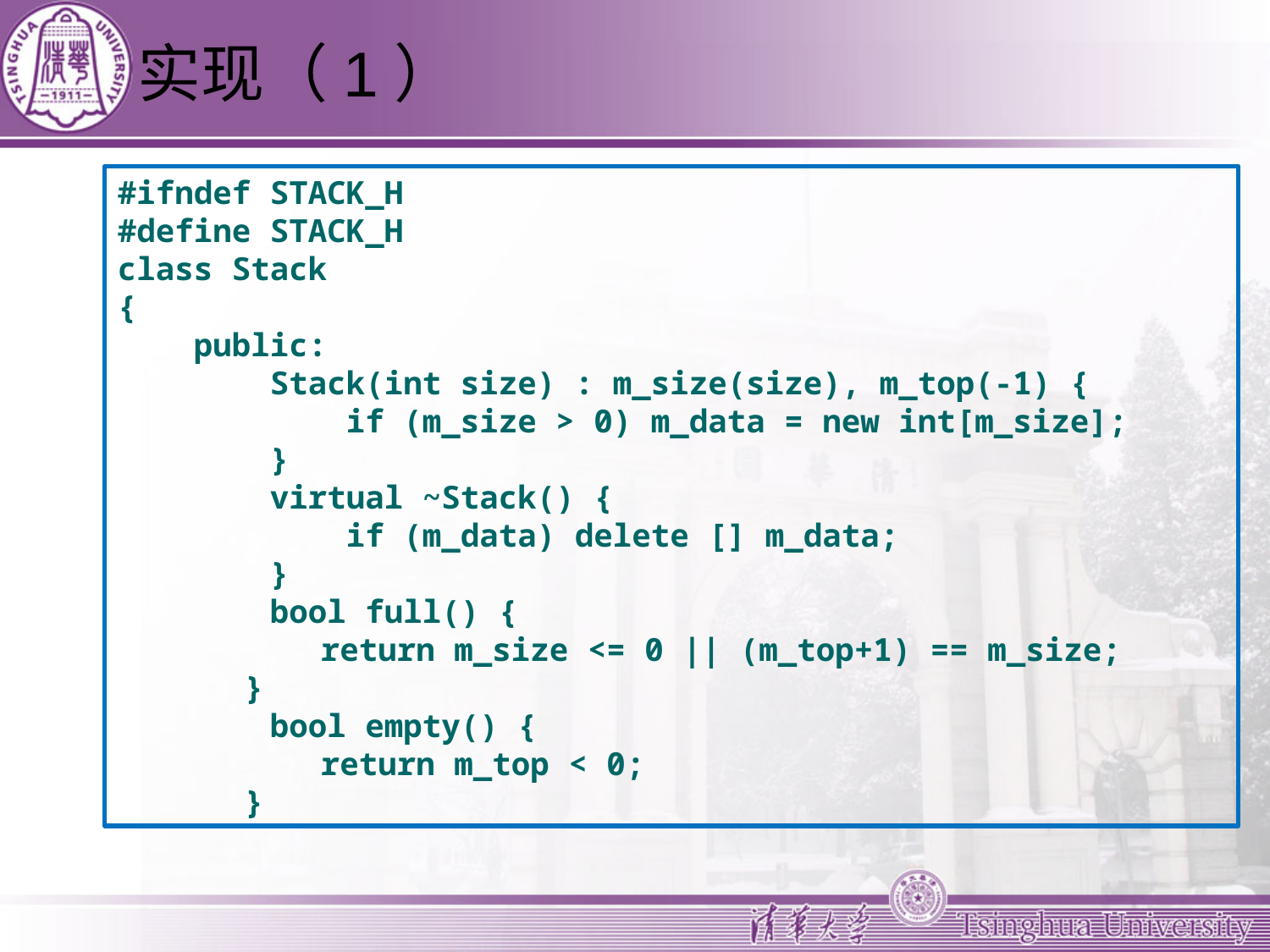

# 实现（1）
#ifndef STACK_H
#define STACK_H
class Stack
{
    public:
        Stack(int size) : m_size(size), m_top(-1) {
            if (m_size > 0) m_data = new int[m_size];
        }
        virtual ~Stack() {
            if (m_data) delete [] m_data;
        }
        bool full() {
	    return m_size <= 0 || (m_top+1) == m_size;
	}
        bool empty() {
	    return m_top < 0;
	}